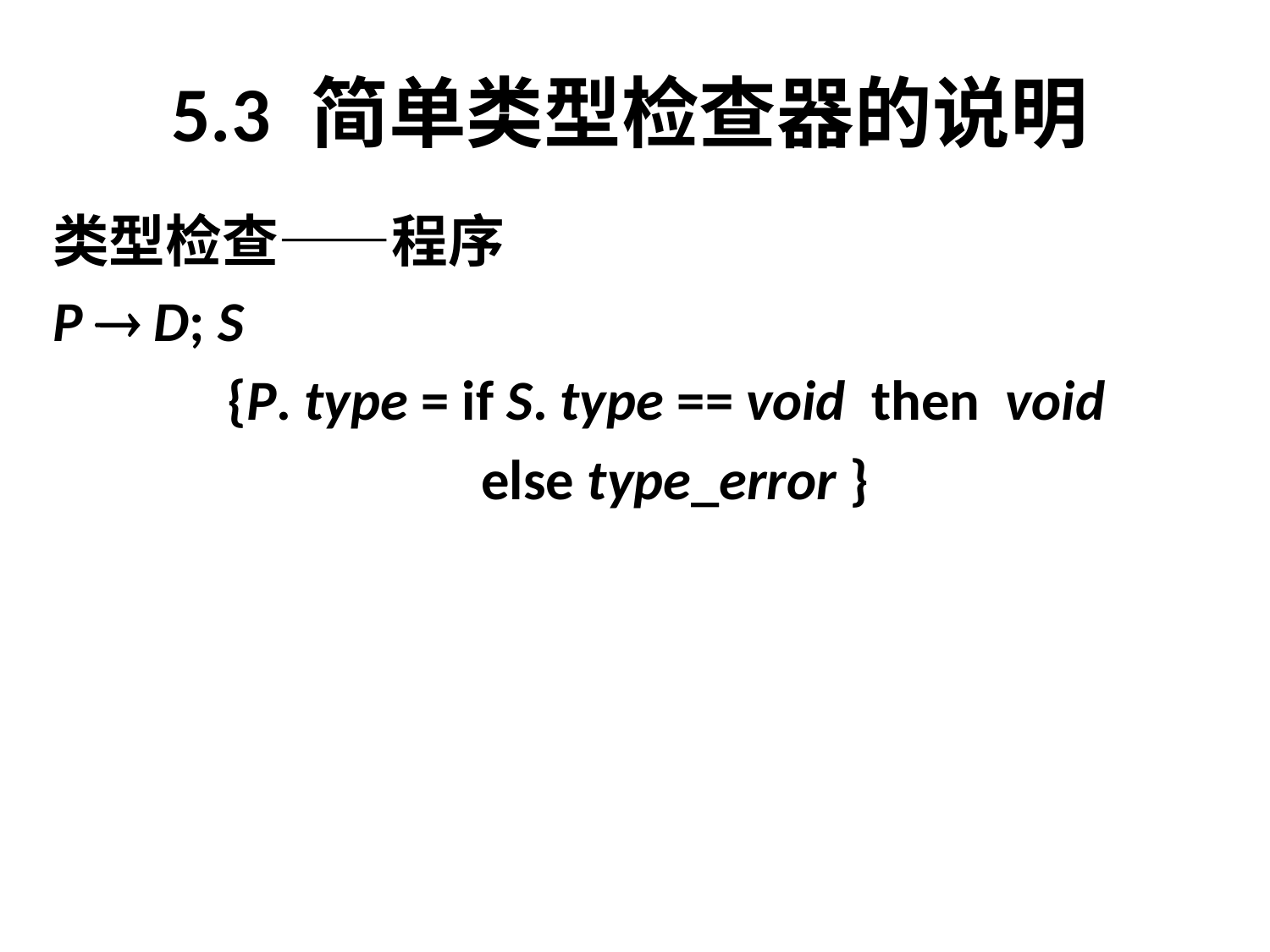

# 5.3 简单类型检查器的说明
类型检查——程序
P → D; S
		{P. type = if S. type == void  then  void
				else type_error }